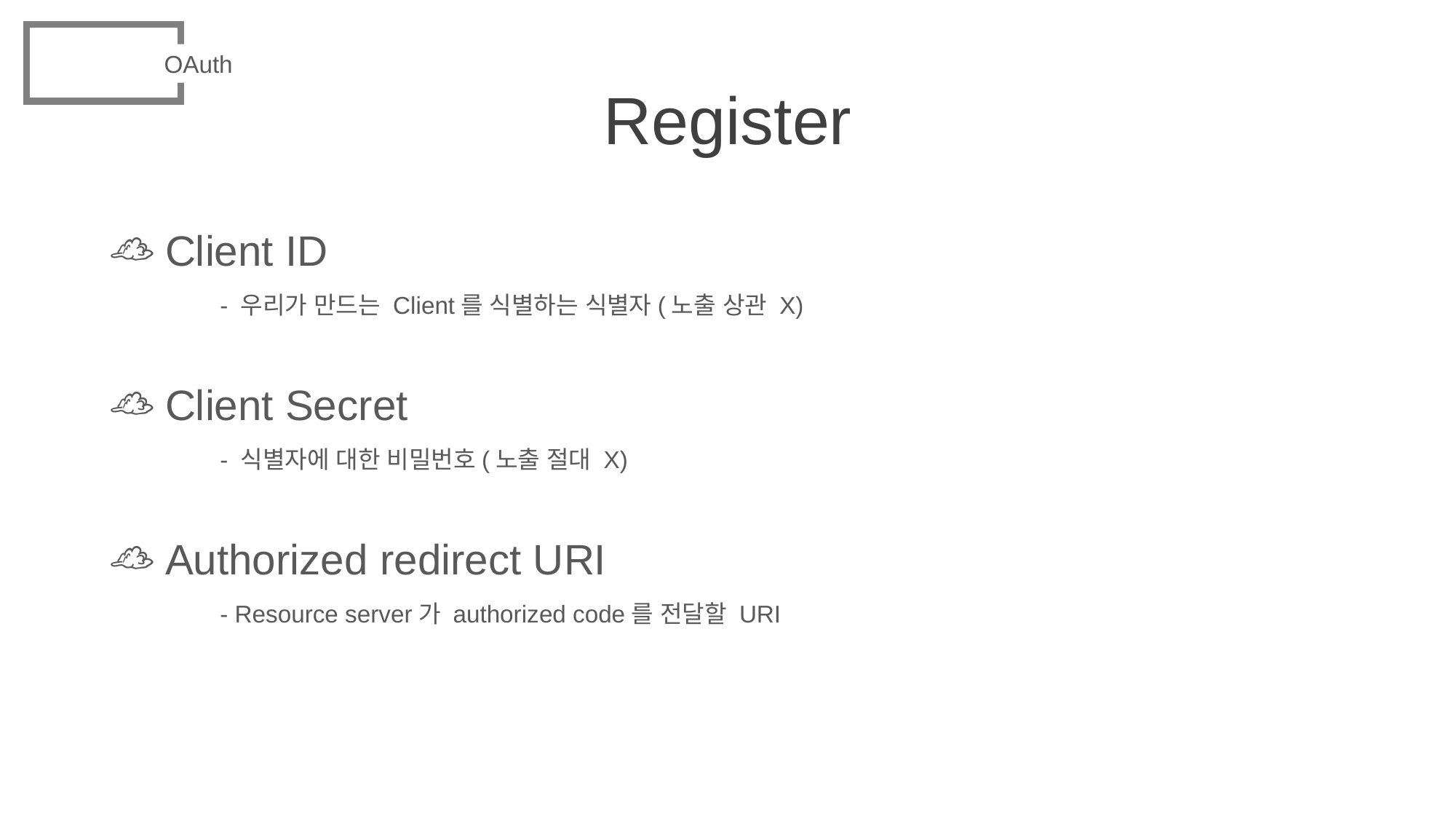

OAuth
# Register
☁ Client ID
	- 우리가 만드는 Client를 식별하는 식별자(노출 상관 X)

☁ Client Secret
	- 식별자에 대한 비밀번호(노출 절대 X)

☁ Authorized redirect URI
	- Resource server가 authorized code를 전달할 URI